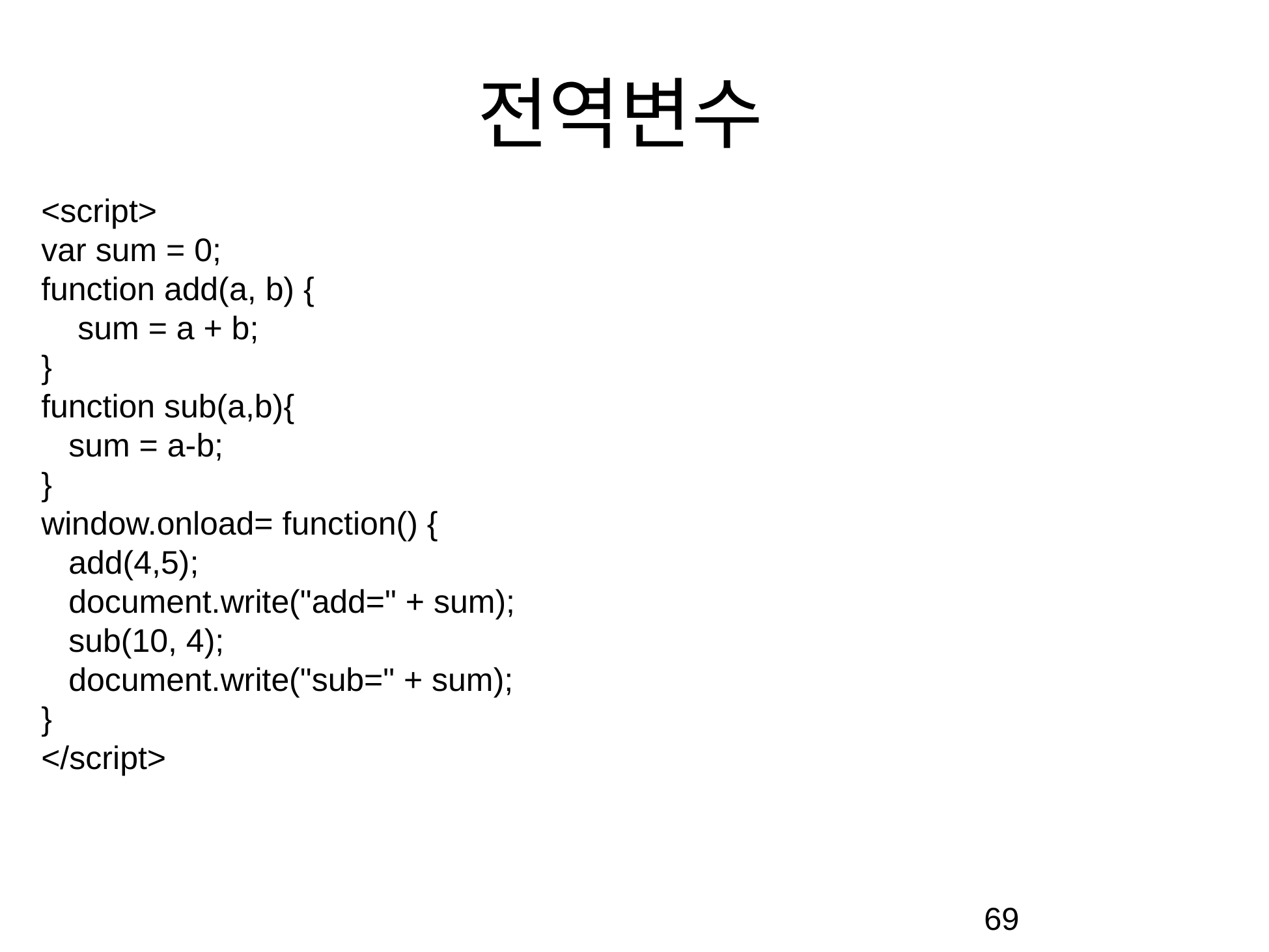

전역변수
<script>
var sum = 0;
function add(a, b) {
    sum = a + b;
}
function sub(a,b){
   sum = a-b;
}
window.onload= function() {
   add(4,5);
   document.write("add=" + sum);
   sub(10, 4);
   document.write("sub=" + sum);
}
</script>
69